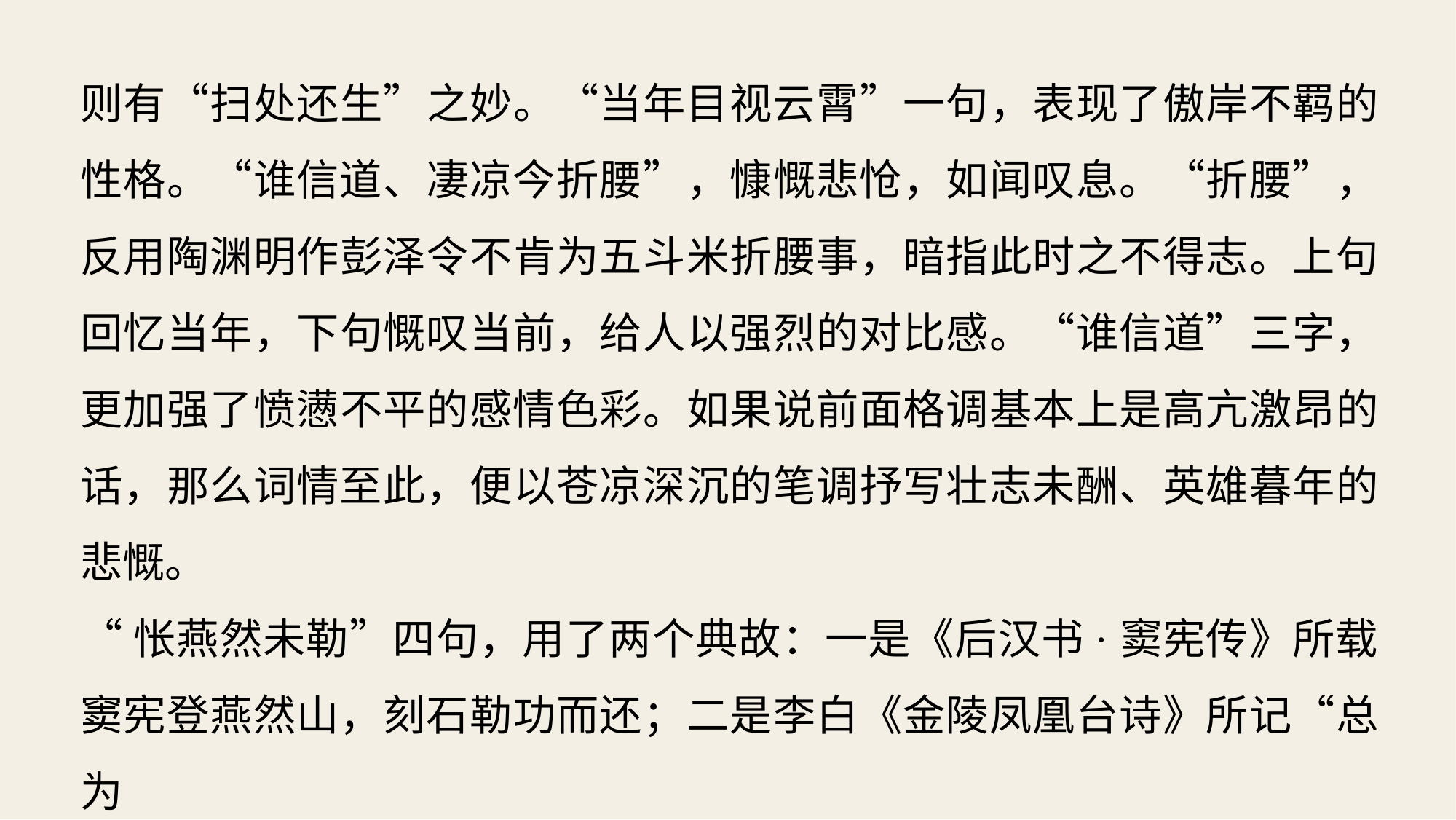

则有“扫处还生”之妙。“当年目视云霄”一句，表现了傲岸不羁的性格。“谁信道、凄凉今折腰”，慷慨悲怆，如闻叹息。“折腰”，反用陶渊明作彭泽令不肯为五斗米折腰事，暗指此时之不得志。上句回忆当年，下句慨叹当前，给人以强烈的对比感。“谁信道”三字，更加强了愤懑不平的感情色彩。如果说前面格调基本上是高亢激昂的话，那么词情至此，便以苍凉深沉的笔调抒写壮志未酬、英雄暮年的悲慨。
“怅燕然未勒”四句，用了两个典故：一是《后汉书·窦宪传》所载窦宪登燕然山，刻石勒功而还；二是李白《金陵凤凰台诗》所记“总为